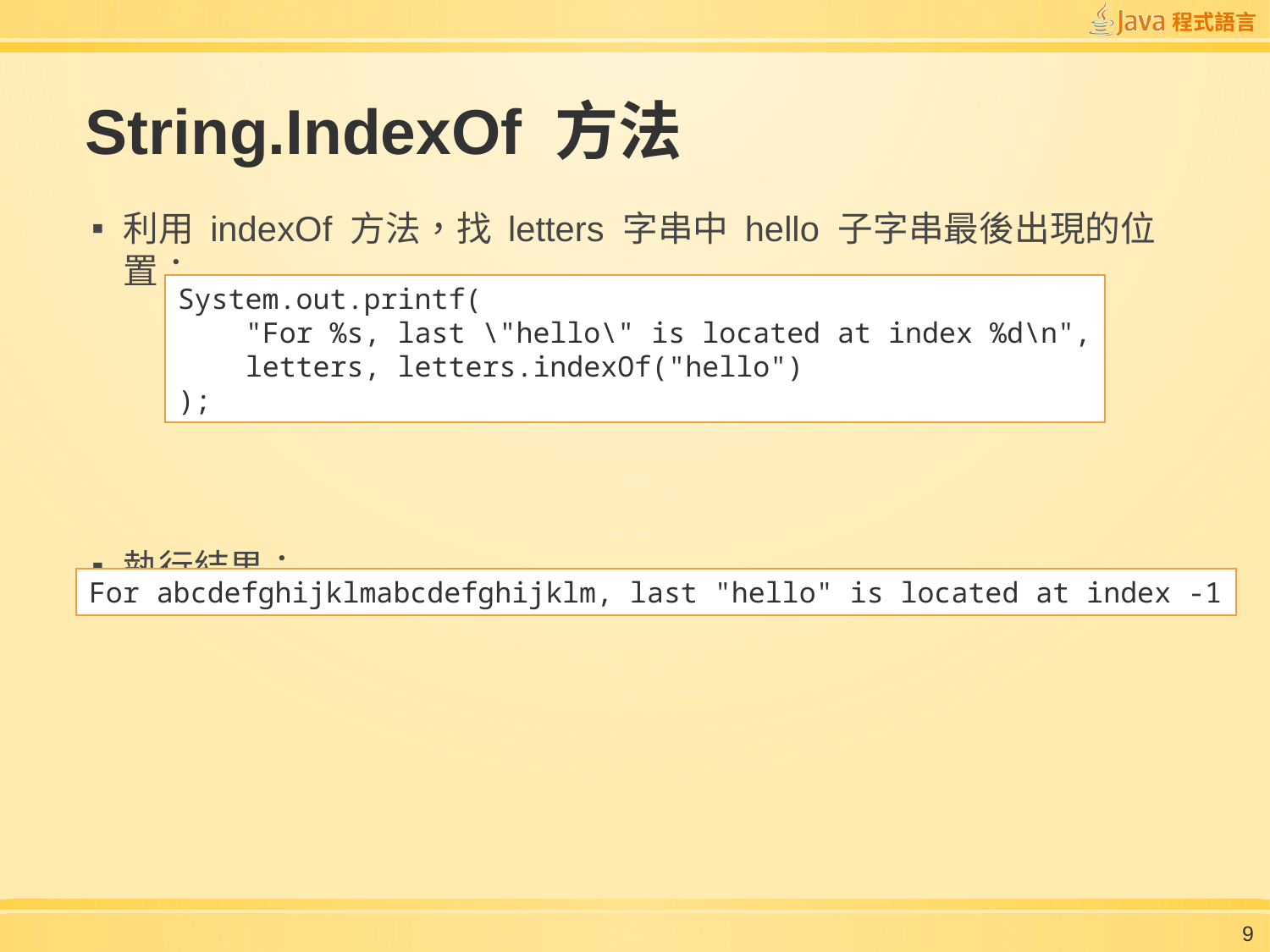

# String.IndexOf 方法
利用 indexOf 方法，找 letters 字串中 hello 子字串最後出現的位置：

執行結果：
System.out.printf(
    "For %s, last \"hello\" is located at index %d\n",
    letters, letters.indexOf("hello")
);
For abcdefghijklmabcdefghijklm, last "hello" is located at index -1
9